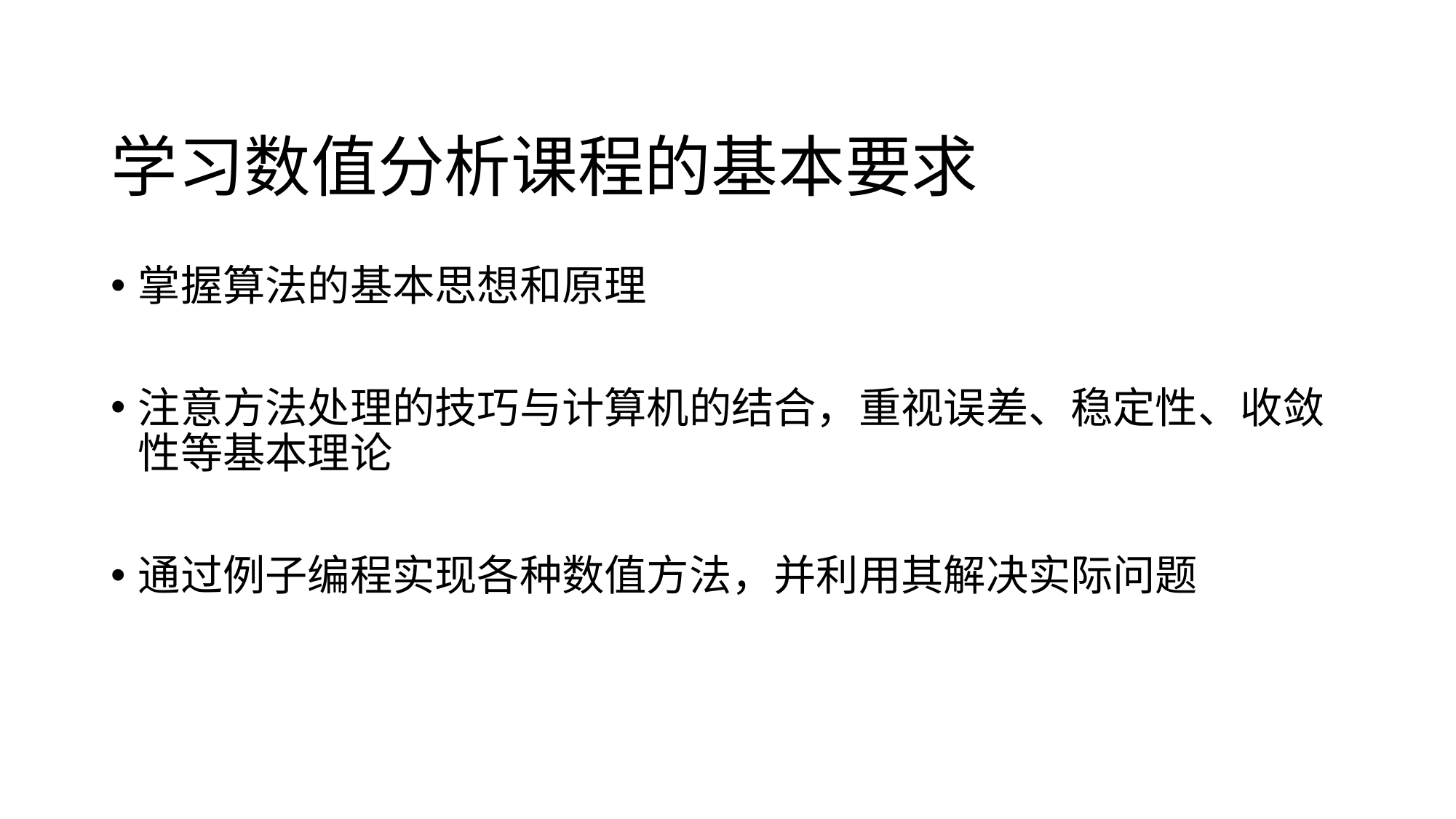

# 学习数值分析课程的基本要求
掌握算法的基本思想和原理

注意方法处理的技巧与计算机的结合，重视误差、稳定性、收敛性等基本理论

通过例子编程实现各种数值方法，并利用其解决实际问题